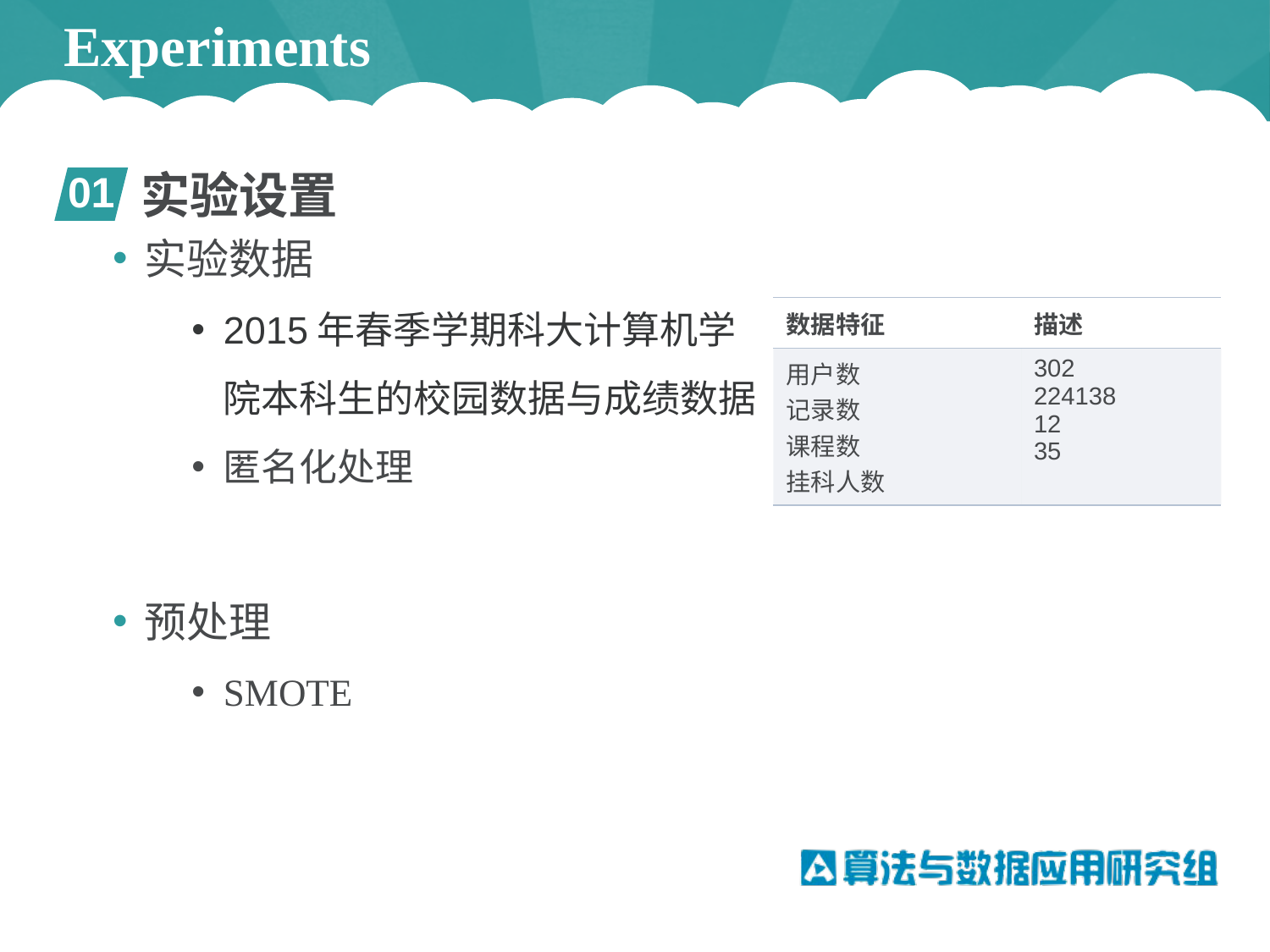

# Experiments
实验设置
01

实验数据
2015年春季学期科大计算机学院本科生的校园数据与成绩数据
匿名化处理

预处理
SMOTE

| 数据特征 | 描述 |
| --- | --- |
| 用户数 记录数 课程数 挂科人数 | 302 224138 12 35 |